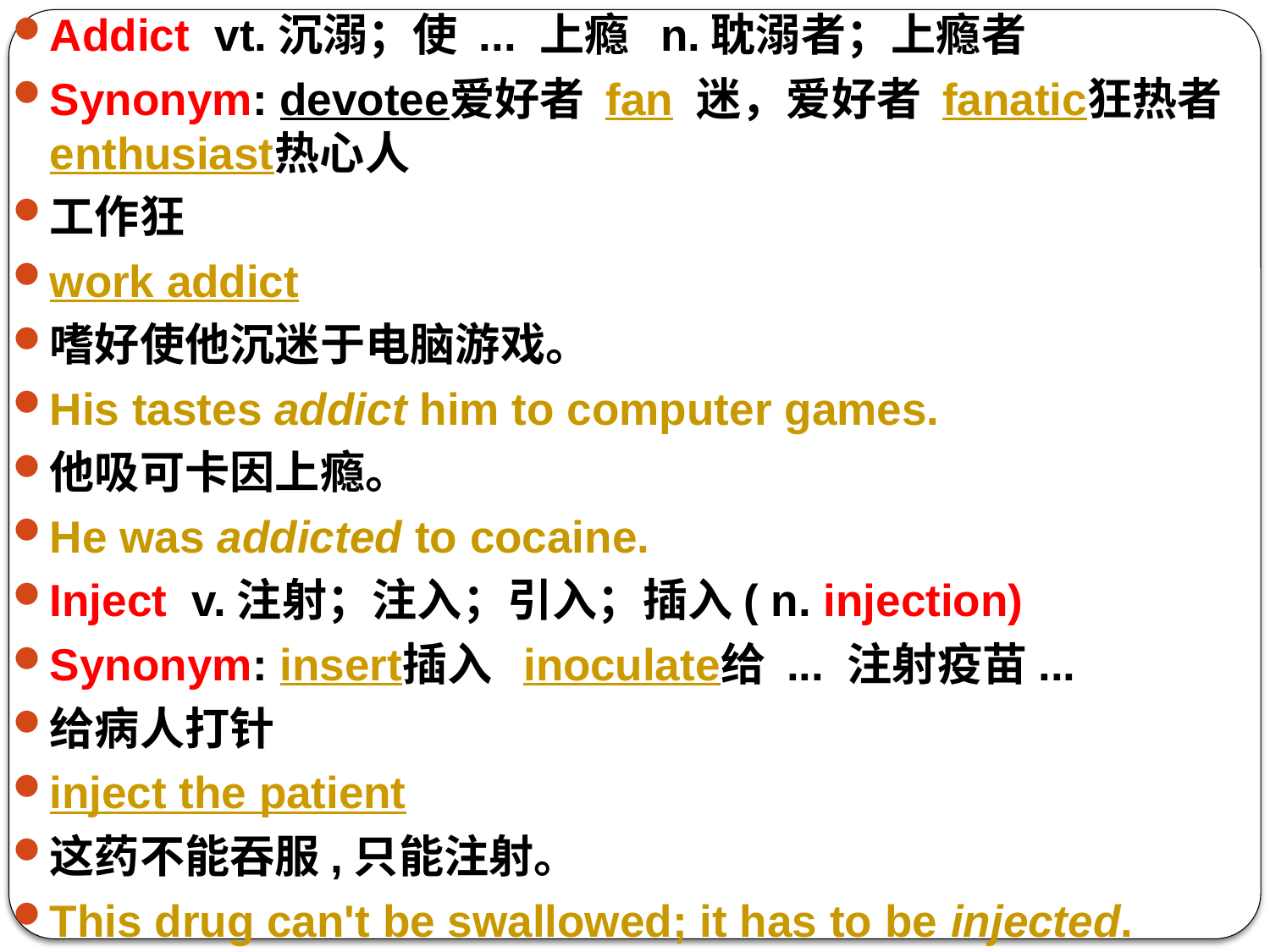

Addict  vt.沉溺；使 ... 上瘾  n.耽溺者；上瘾者
Synonym: devotee爱好者 fan 迷，爱好者 fanatic狂热者 enthusiast热心人
工作狂
work addict
嗜好使他沉迷于电脑游戏。
His tastes addict him to computer games.
他吸可卡因上瘾。
He was addicted to cocaine.
Inject  v.注射；注入；引入；插入( n. injection)
Synonym: insert插入  inoculate给 ... 注射疫苗...
给病人打针
inject the patient
这药不能吞服,只能注射。
This drug can't be swallowed; it has to be injected.